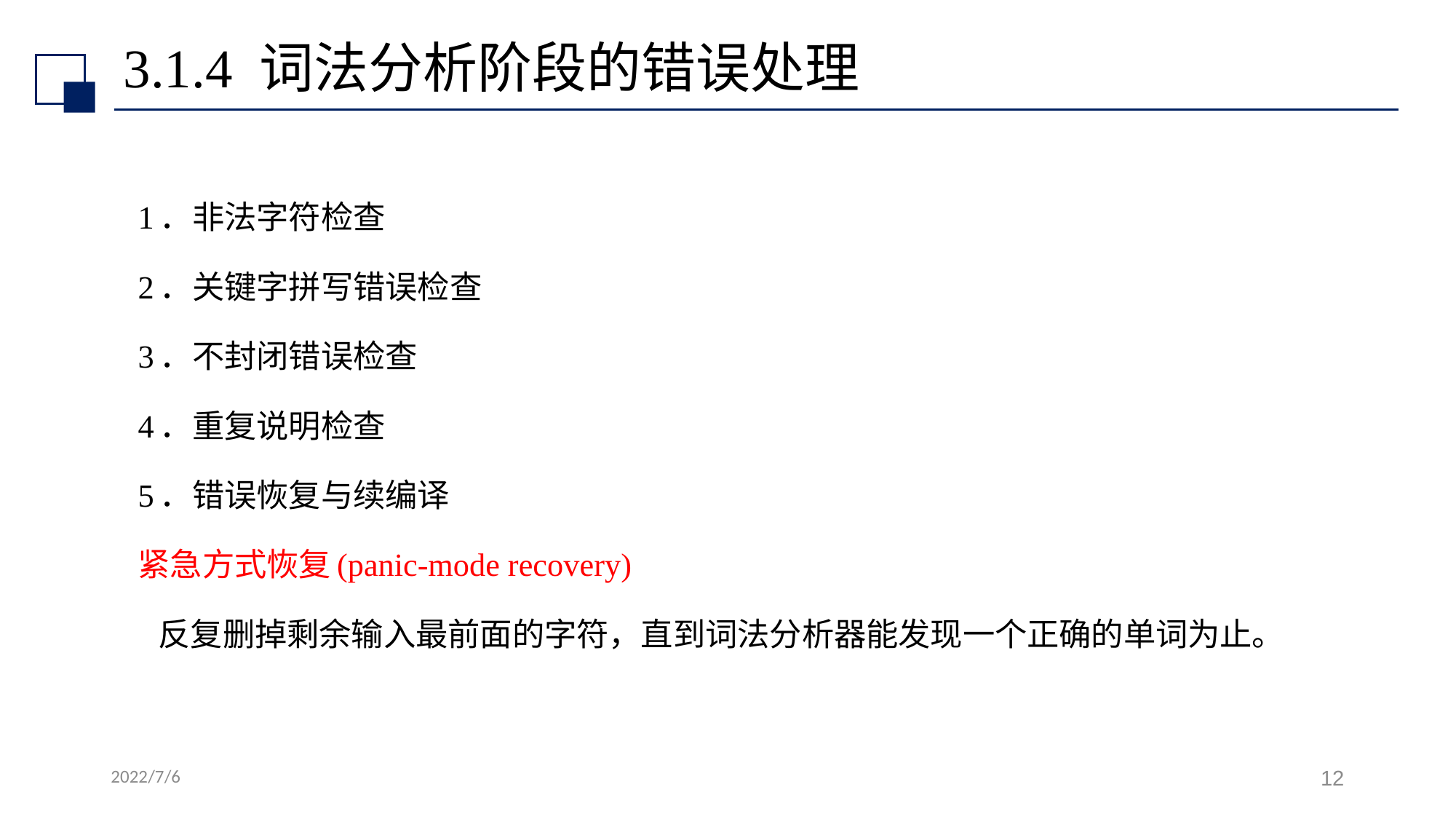

# 3.1.4 词法分析阶段的错误处理
1．非法字符检查
2．关键字拼写错误检查
3．不封闭错误检查
4．重复说明检查
5．错误恢复与续编译
紧急方式恢复(panic-mode recovery)
  反复删掉剩余输入最前面的字符，直到词法分析器能发现一个正确的单词为止。
2022/7/6
12